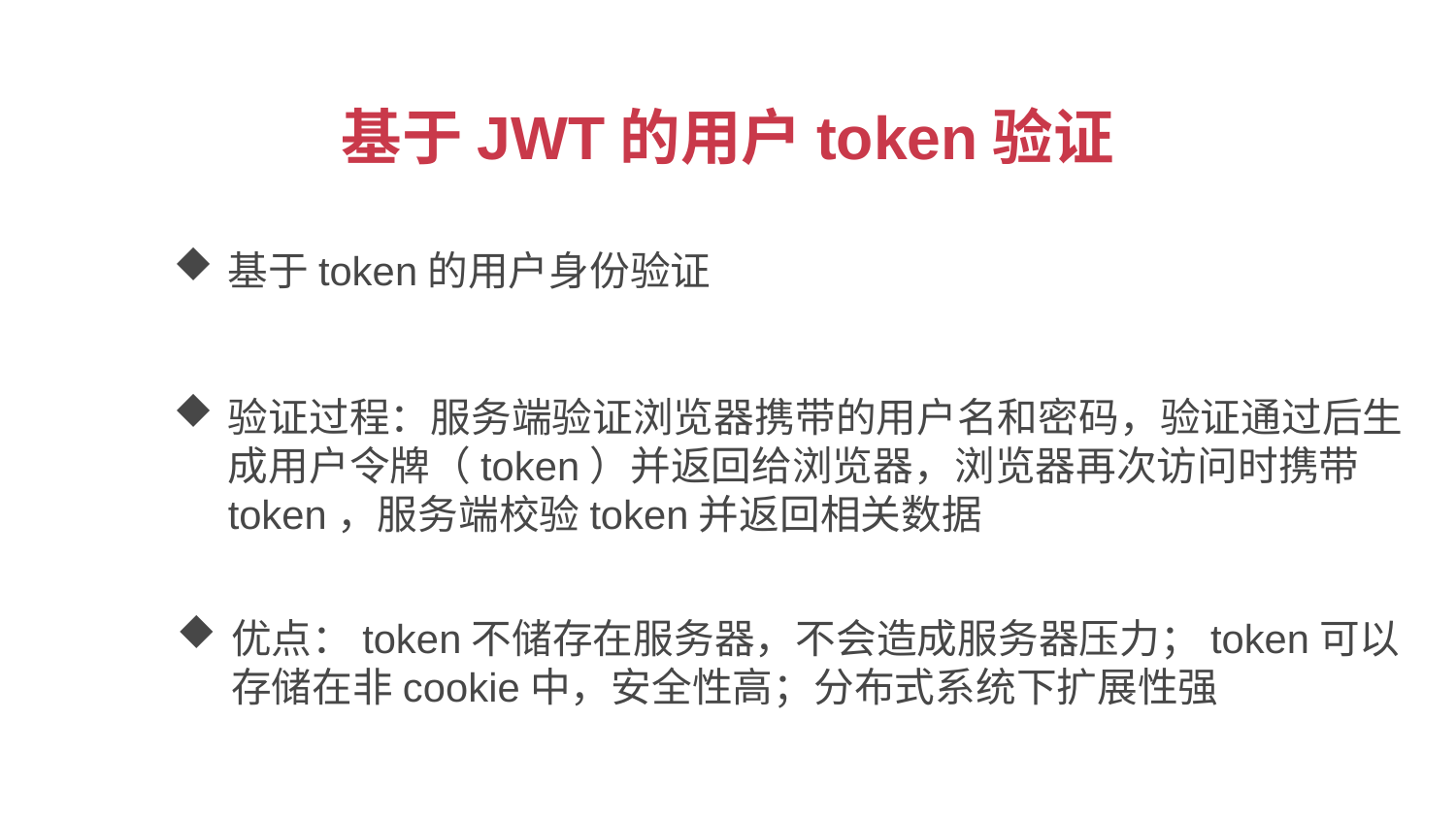

基于JWT的用户token验证
基于token的用户身份验证
验证过程：服务端验证浏览器携带的用户名和密码，验证通过后生成用户令牌（token）并返回给浏览器，浏览器再次访问时携带token，服务端校验token并返回相关数据
优点：token不储存在服务器，不会造成服务器压力；token可以存储在非cookie中，安全性高；分布式系统下扩展性强